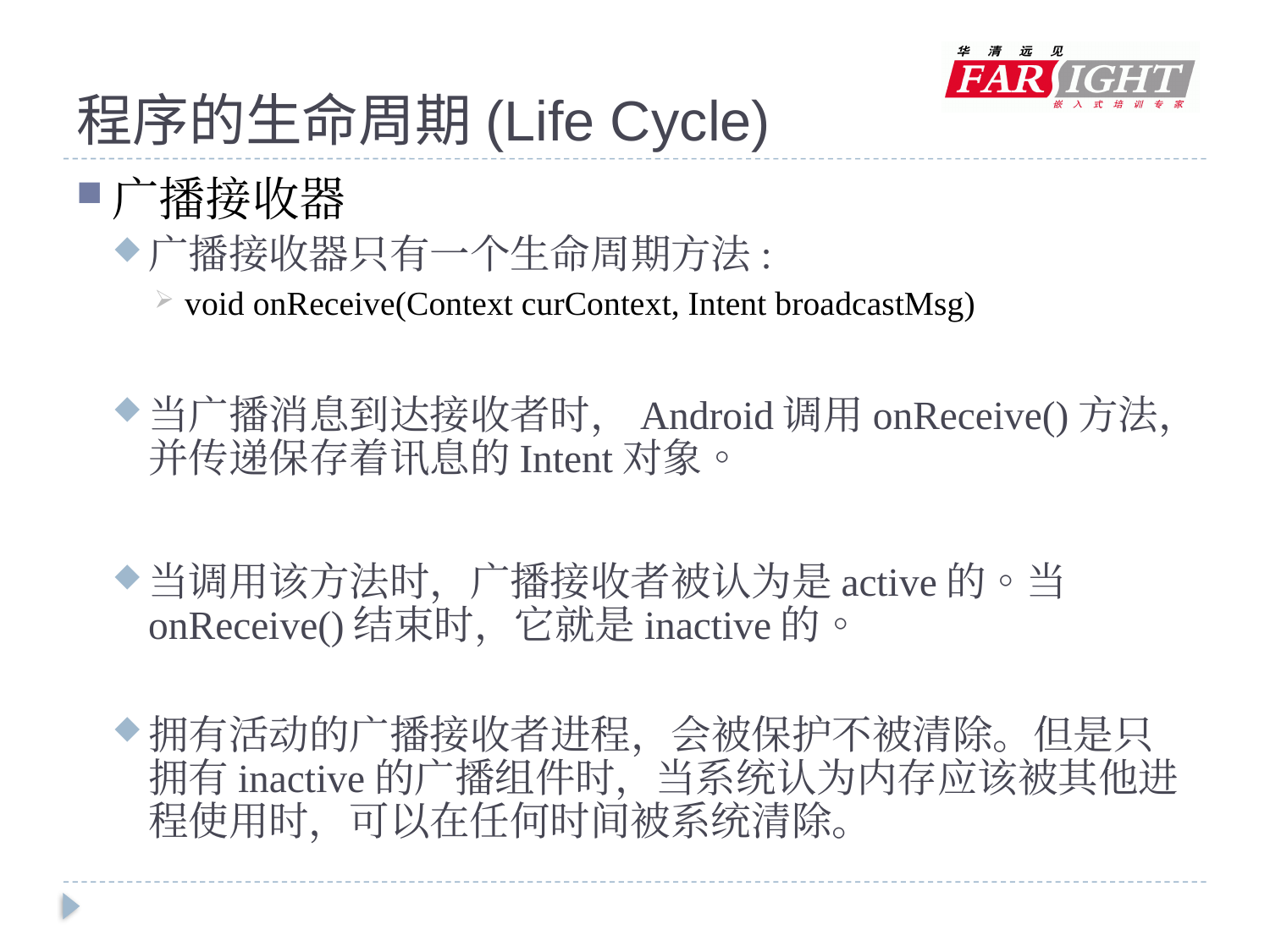

# 程序的生命周期(Life Cycle)
广播接收器
广播接收器只有一个生命周期方法:
void onReceive(Context curContext, Intent broadcastMsg)

当广播消息到达接收者时，Android调用onReceive()方法，并传递保存着讯息的Intent对象。

当调用该方法时，广播接收者被认为是active的。当onReceive()结束时，它就是inactive的。

拥有活动的广播接收者进程，会被保护不被清除。但是只拥有inactive的广播组件时，当系统认为内存应该被其他进程使用时，可以在任何时间被系统清除。